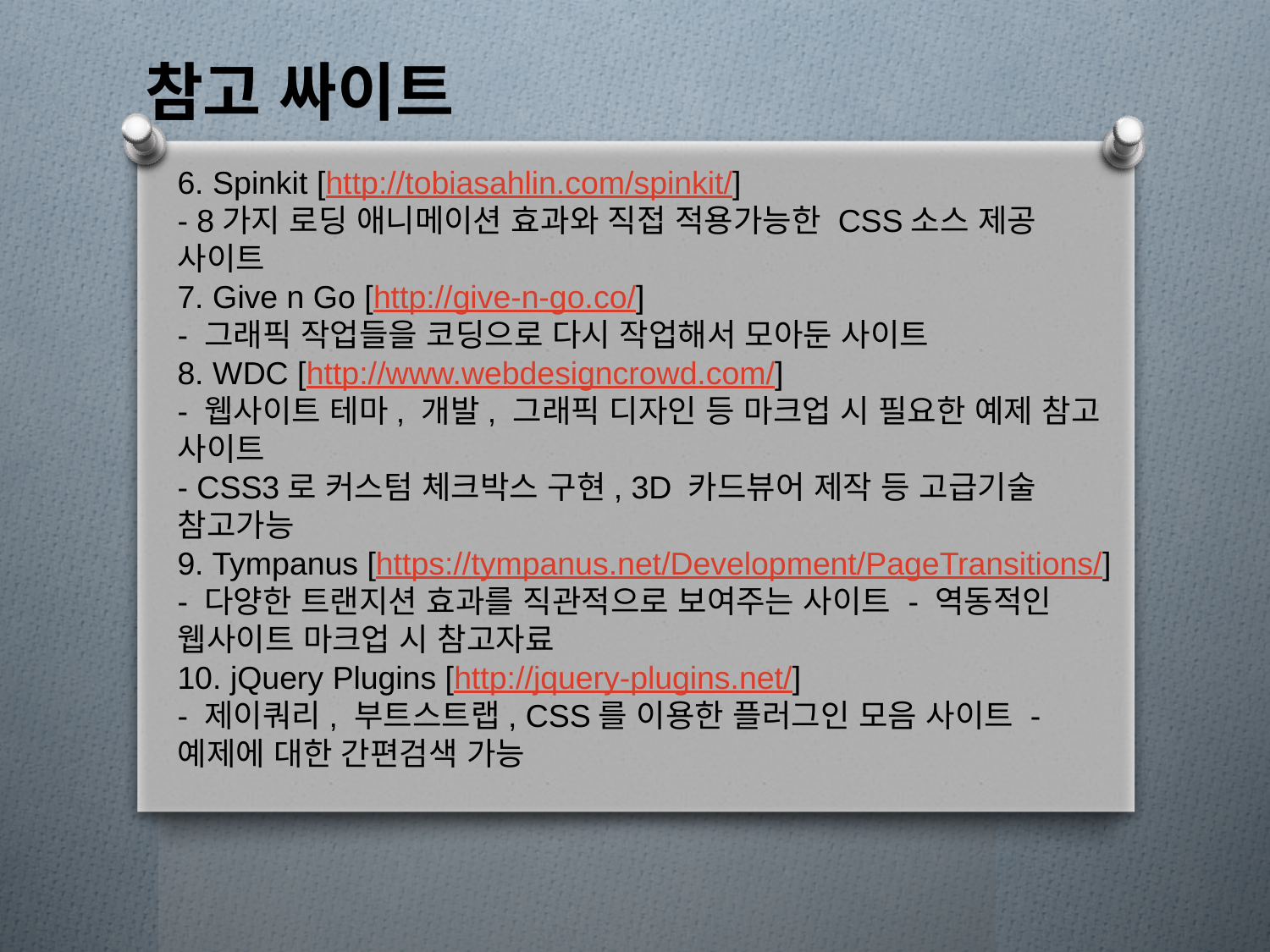

참고 싸이트
6. Spinkit [http://tobiasahlin.com/spinkit/]
- 8가지 로딩 애니메이션 효과와 직접 적용가능한 CSS소스 제공 사이트
7. Give n Go [http://give-n-go.co/]
- 그래픽 작업들을 코딩으로 다시 작업해서 모아둔 사이트
8. WDC [http://www.webdesigncrowd.com/]
- 웹사이트 테마, 개발, 그래픽 디자인 등 마크업 시 필요한 예제 참고 사이트
- CSS3로 커스텀 체크박스 구현, 3D 카드뷰어 제작 등 고급기술 참고가능
9. Tympanus [https://tympanus.net/Development/PageTransitions/]
- 다양한 트랜지션 효과를 직관적으로 보여주는 사이트 - 역동적인 웹사이트 마크업 시 참고자료
10. jQuery Plugins [http://jquery-plugins.net/]
- 제이쿼리, 부트스트랩, CSS를 이용한 플러그인 모음 사이트 - 예제에 대한 간편검색 가능